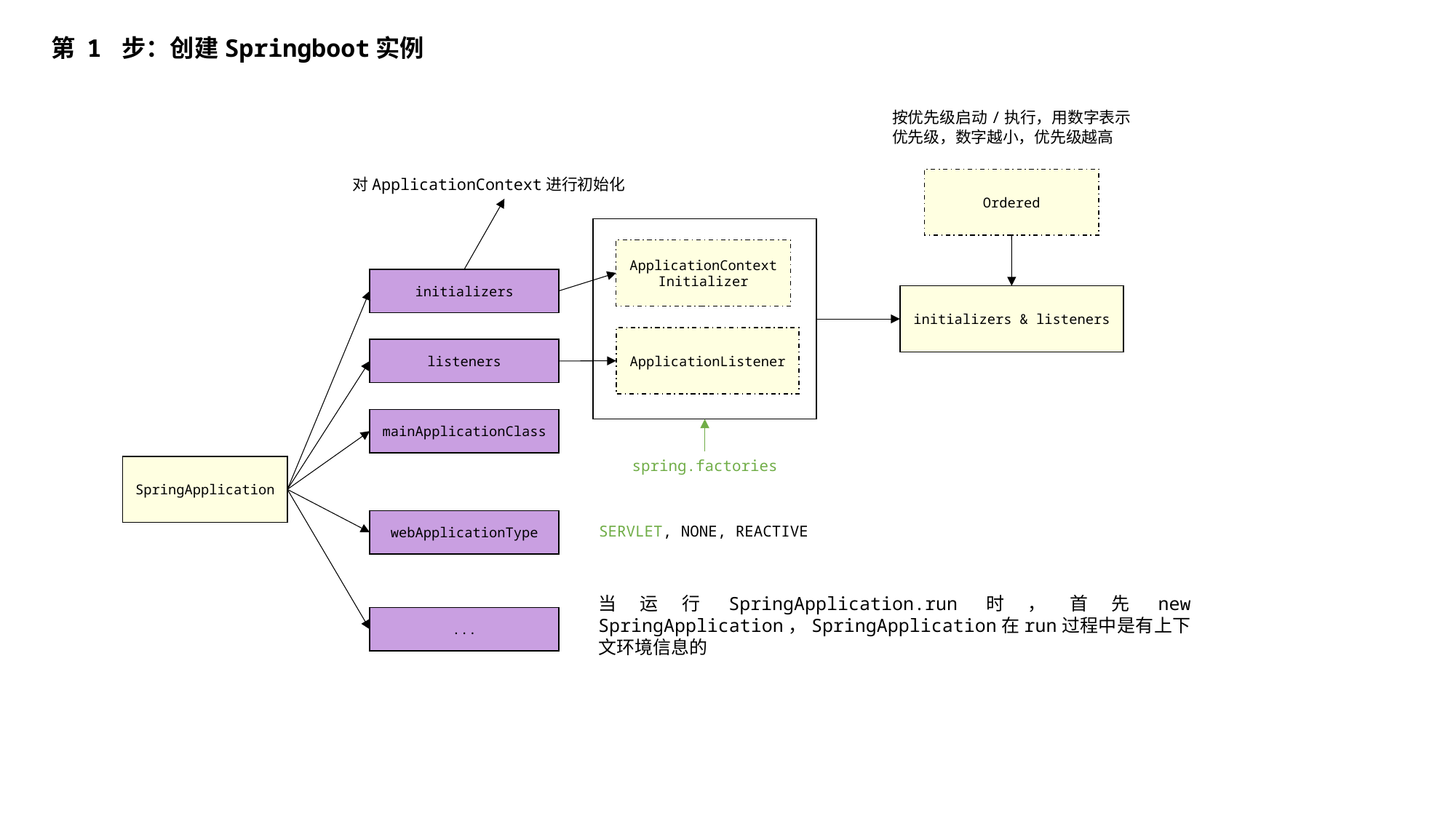

第 1 步：创建Springboot实例
按优先级启动/执行，用数字表示优先级，数字越小，优先级越高
对ApplicationContext进行初始化
Ordered

ApplicationContextInitializer
initializers
initializers & listeners
ApplicationListener
listeners
mainApplicationClass
spring.factories
SpringApplication
webApplicationType
SERVLET, NONE, REACTIVE
当运行SpringApplication.run时，首先new SpringApplication，SpringApplication在run过程中是有上下文环境信息的
...